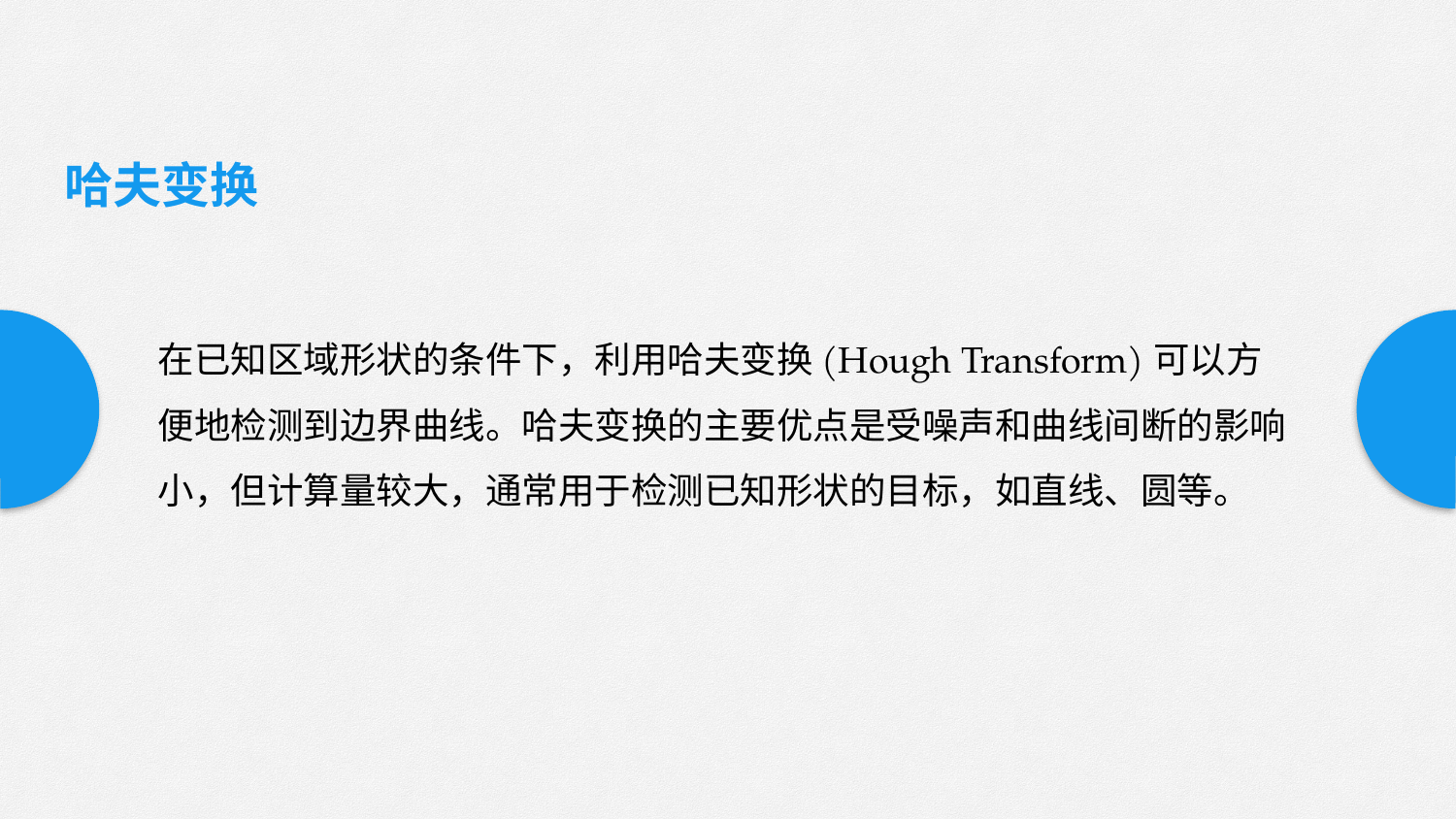

哈夫变换
在已知区域形状的条件下，利用哈夫变换(Hough Transform)可以方便地检测到边界曲线。哈夫变换的主要优点是受噪声和曲线间断的影响小，但计算量较大，通常用于检测已知形状的目标，如直线、圆等。